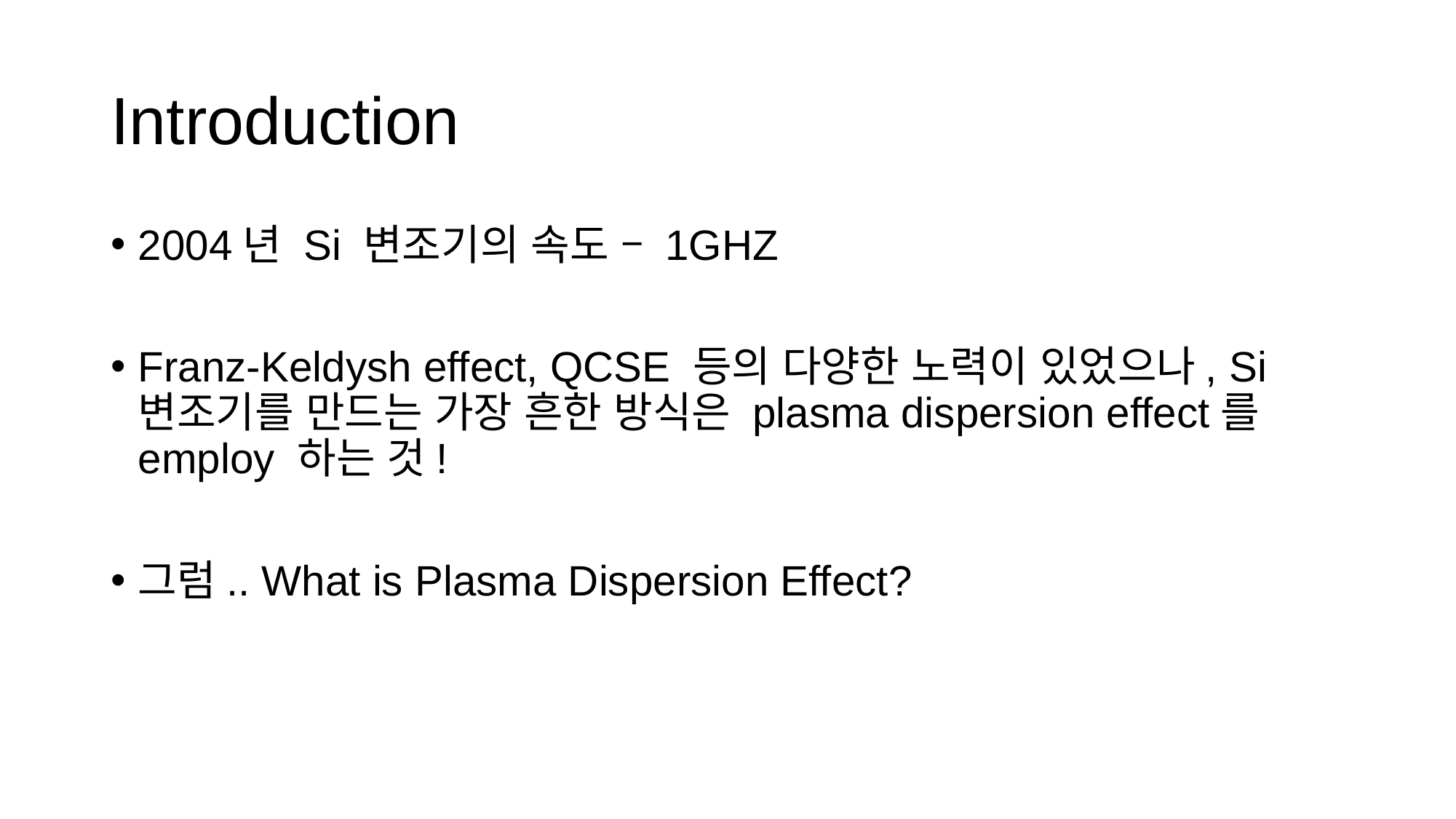

# Introduction
2004년 Si 변조기의 속도 – 1GHZ

Franz-Keldysh effect, QCSE 등의 다양한 노력이 있었으나, Si 변조기를 만드는 가장 흔한 방식은 plasma dispersion effect를 employ 하는 것!

그럼.. What is Plasma Dispersion Effect?